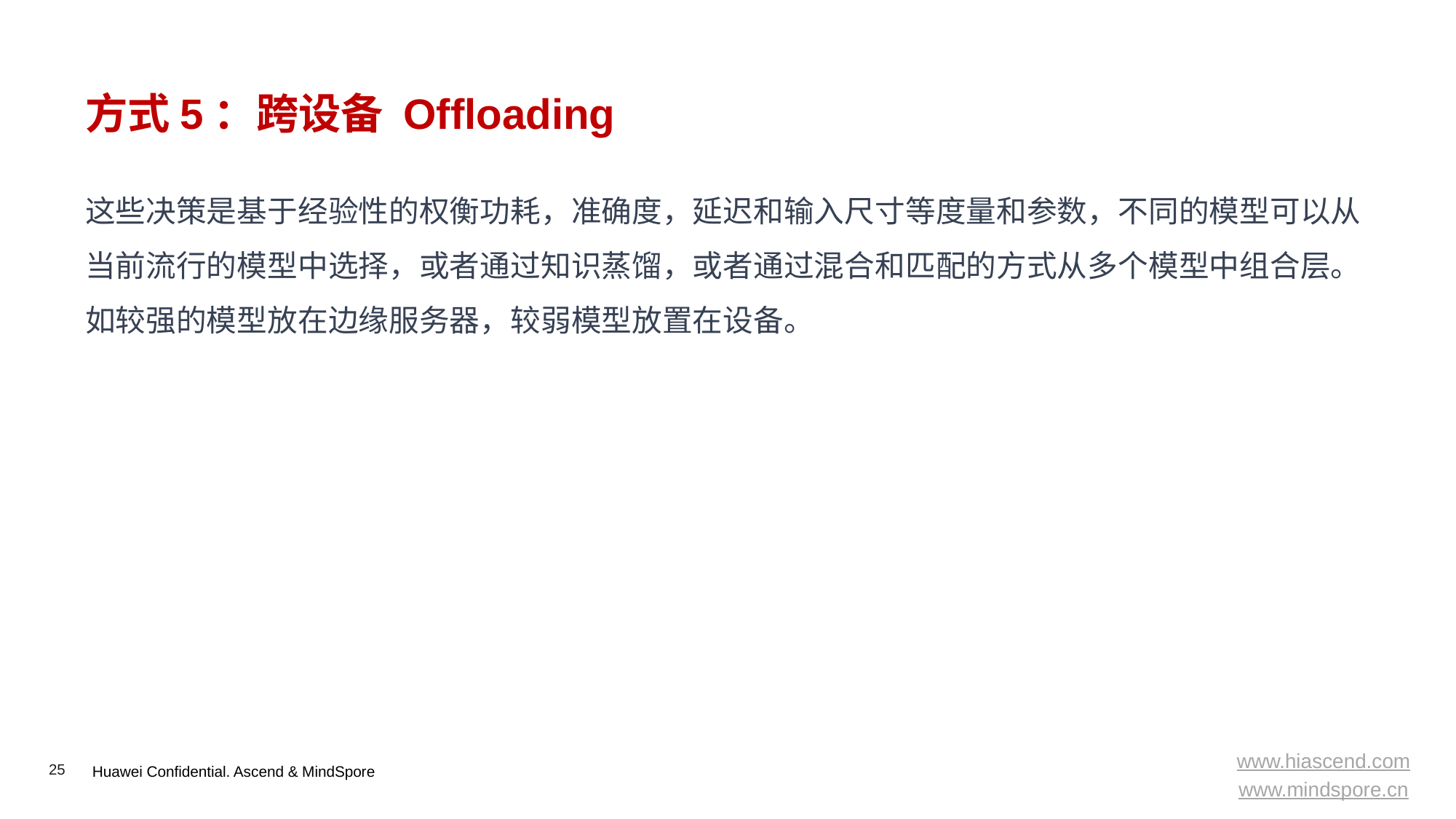

# 方式5：跨设备 Offloading
这些决策是基于经验性的权衡功耗，准确度，延迟和输入尺寸等度量和参数，不同的模型可以从当前流行的模型中选择，或者通过知识蒸馏，或者通过混合和匹配的方式从多个模型中组合层。如较强的模型放在边缘服务器，较弱模型放置在设备。